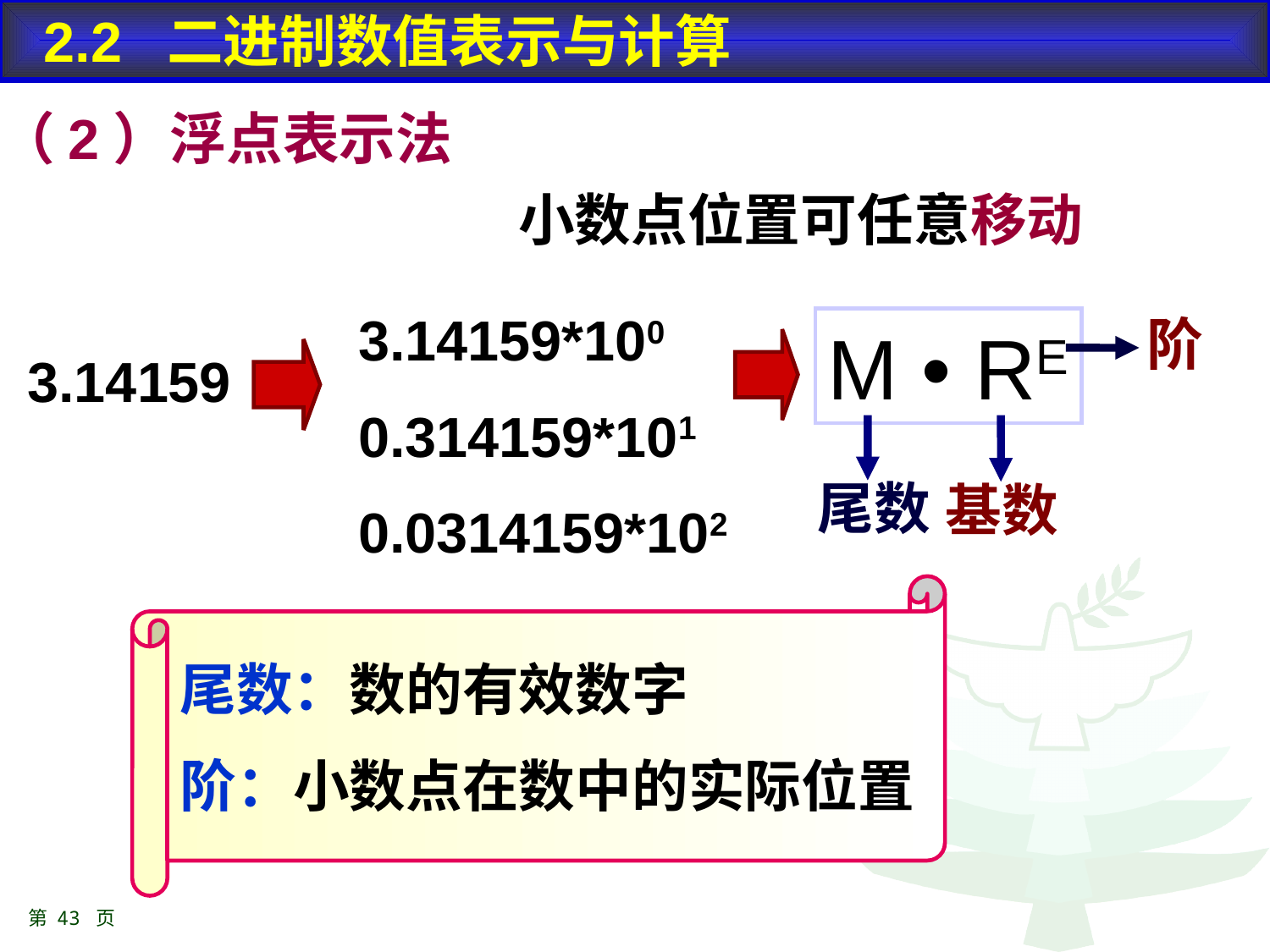

2.2  二进制数值表示与计算
（2）浮点表示法
小数点位置可任意移动
3.14159*100
0.314159*101
0.0314159*102
阶
M • RE

尾数
基数

3.14159
尾数：数的有效数字
阶：小数点在数中的实际位置